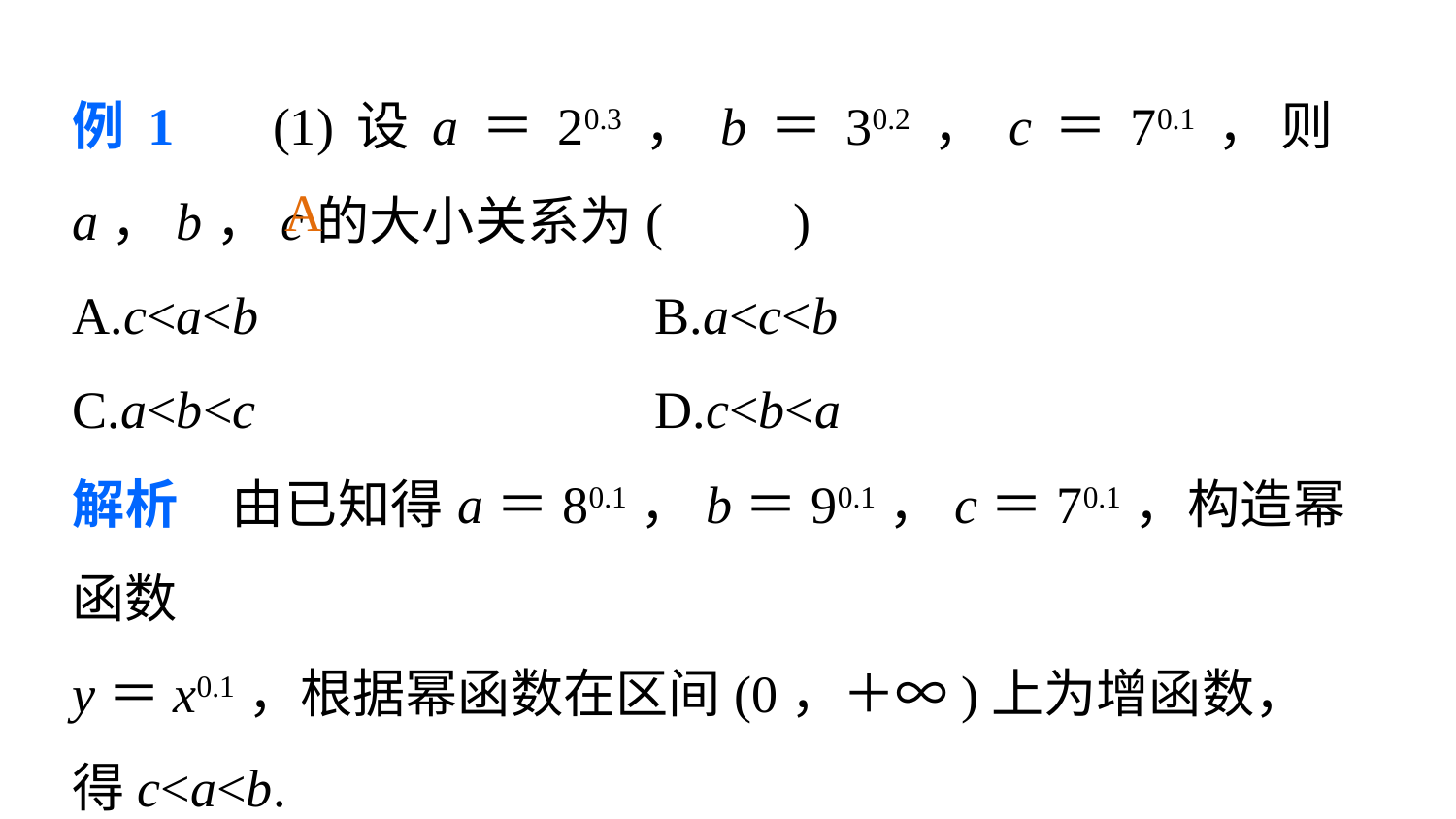

例1　(1)设a＝20.3，b＝30.2，c＝70.1，则a，b，c的大小关系为(　　)
A.c<a<b  			B.a<c<b
C.a<b<c  			D.c<b<a
解析　由已知得a＝80.1，b＝90.1，c＝70.1，构造幂函数
y＝x0.1，根据幂函数在区间(0，＋∞)上为增函数，
得c<a<b.
A